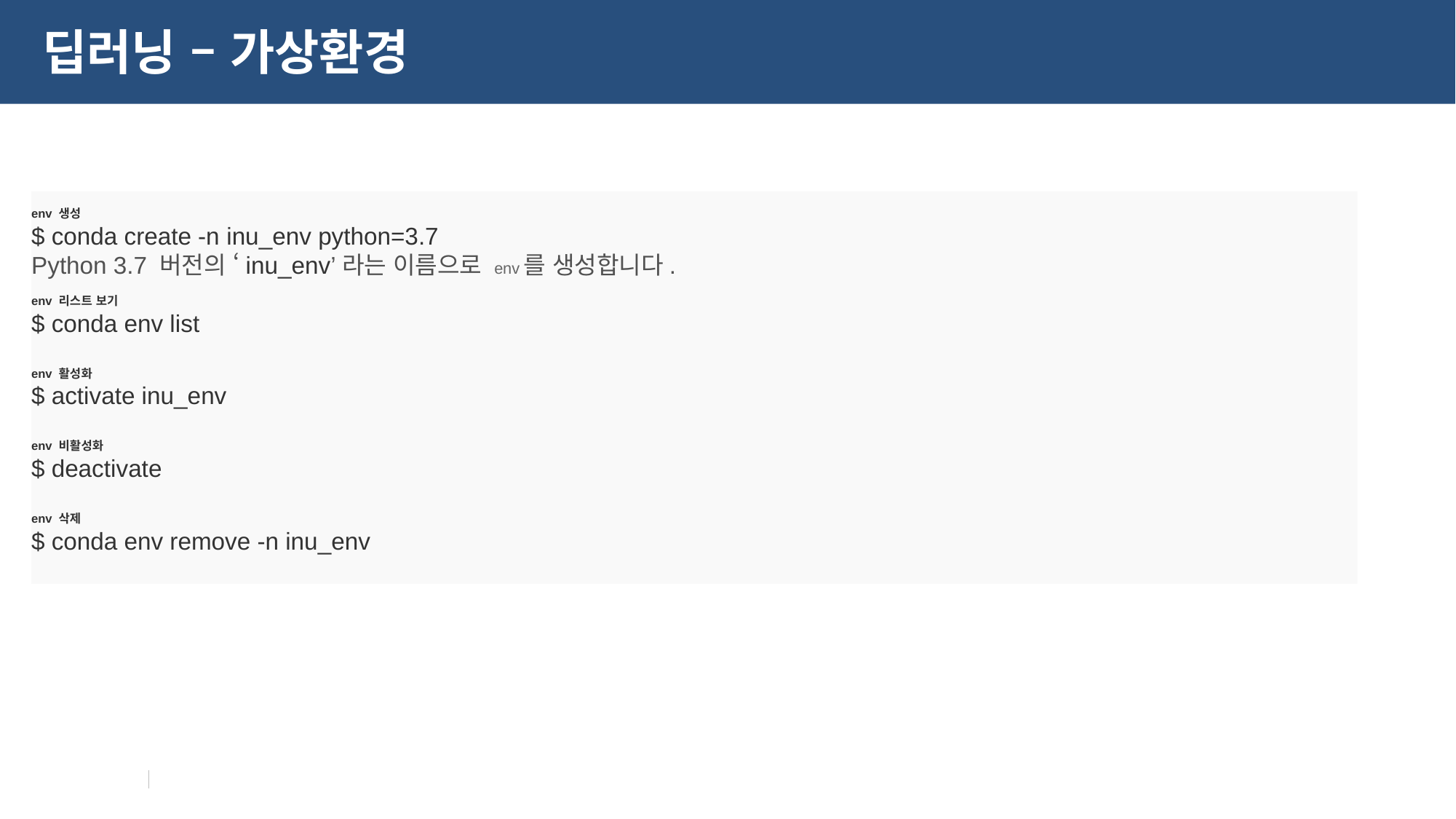

# 딥러닝 – 가상환경
env 생성
$ conda create -n inu_env python=3.7
Python 3.7 버전의 ‘inu_env’라는 이름으로 env를 생성합니다.

env 리스트 보기
$ conda env list

env 활성화
$ activate inu_env

env 비활성화
$ deactivate

env 삭제
$ conda env remove -n inu_env